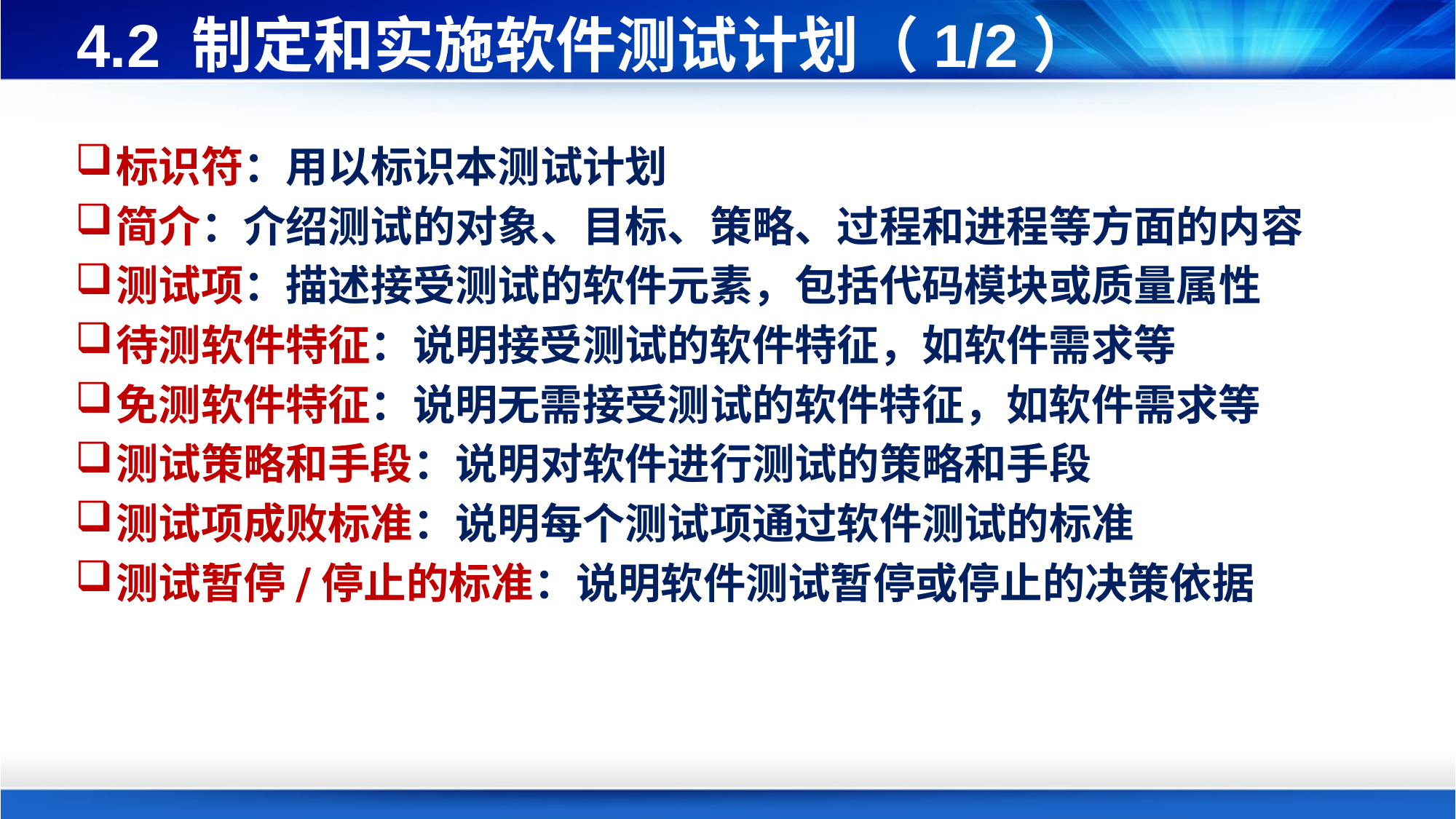

# 4.2 制定和实施软件测试计划（1/2）
标识符：用以标识本测试计划
简介：介绍测试的对象、目标、策略、过程和进程等方面的内容
测试项：描述接受测试的软件元素，包括代码模块或质量属性
待测软件特征：说明接受测试的软件特征，如软件需求等
免测软件特征：说明无需接受测试的软件特征，如软件需求等
测试策略和手段：说明对软件进行测试的策略和手段
测试项成败标准：说明每个测试项通过软件测试的标准
测试暂停/停止的标准：说明软件测试暂停或停止的决策依据